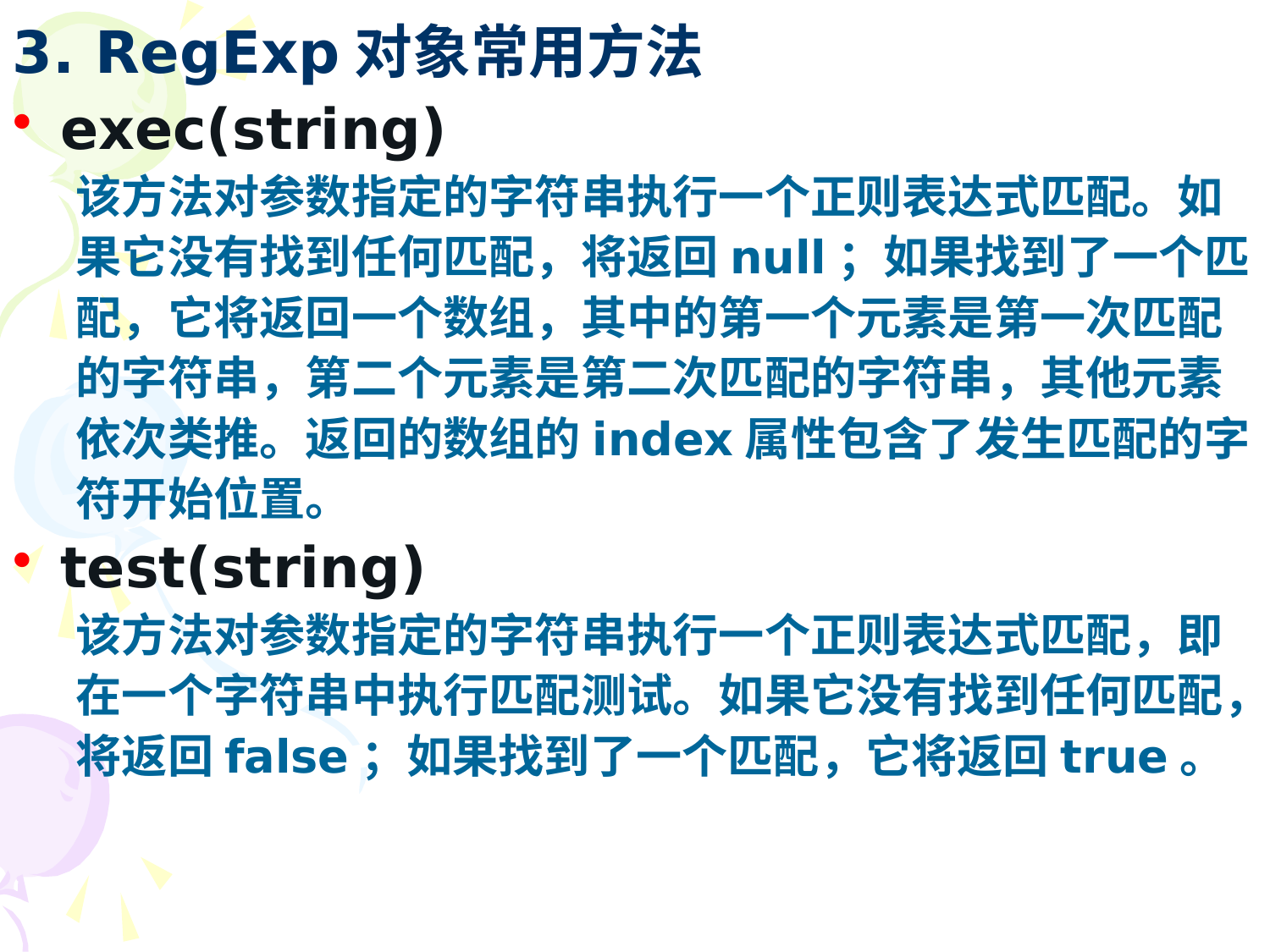

# 3. RegExp对象常用方法
exec(string)
该方法对参数指定的字符串执行一个正则表达式匹配。如果它没有找到任何匹配，将返回null；如果找到了一个匹配，它将返回一个数组，其中的第一个元素是第一次匹配的字符串，第二个元素是第二次匹配的字符串，其他元素依次类推。返回的数组的index属性包含了发生匹配的字符开始位置。
test(string)
该方法对参数指定的字符串执行一个正则表达式匹配，即在一个字符串中执行匹配测试。如果它没有找到任何匹配，将返回false；如果找到了一个匹配，它将返回true。